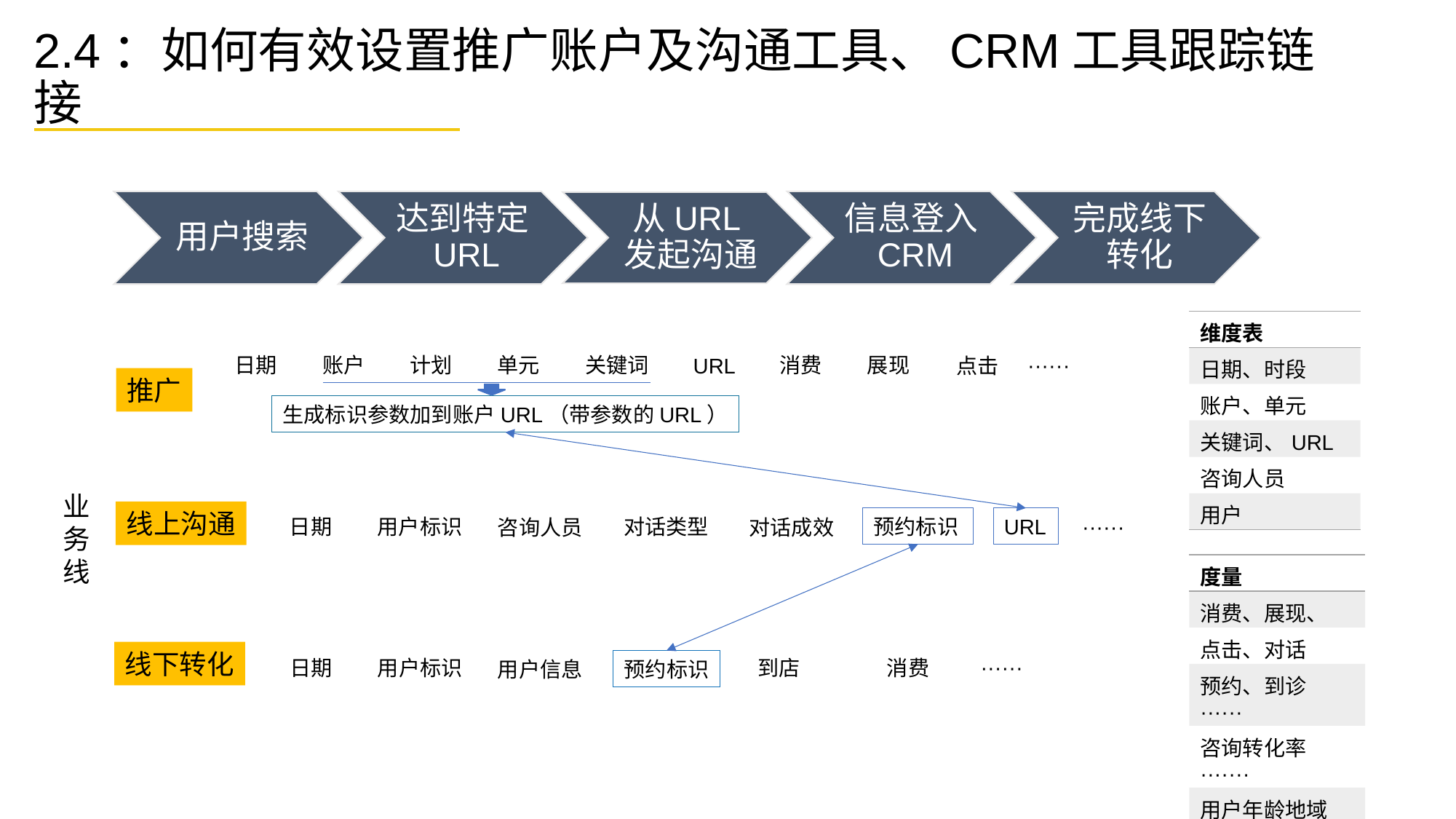

2.4：如何有效设置推广账户及沟通工具、CRM工具跟踪链接
用户搜索
达到特定URL
从URL发起沟通
信息登入CRM
完成线下转化
| 维度表 |
| --- |
| 日期、时段 |
| 账户、单元 |
| 关键词、URL |
| 咨询人员 |
| 用户 |
······
日期
账户
计划
单元
关键词
消费
展现
URL
点击
推广

生成标识参数加到账户URL（带参数的URL）
业
务
线
线上沟通
预约标识
URL
对话类型
······
日期
用户标识
对话成效
咨询人员
| 度量 |
| --- |
| 消费、展现、 |
| 点击、对话 |
| 预约、到诊 ······ |
| 咨询转化率······· |
| 用户年龄地域···· ·········· |
线下转化
······
到店
消费
日期
用户标识
用户信息
预约标识